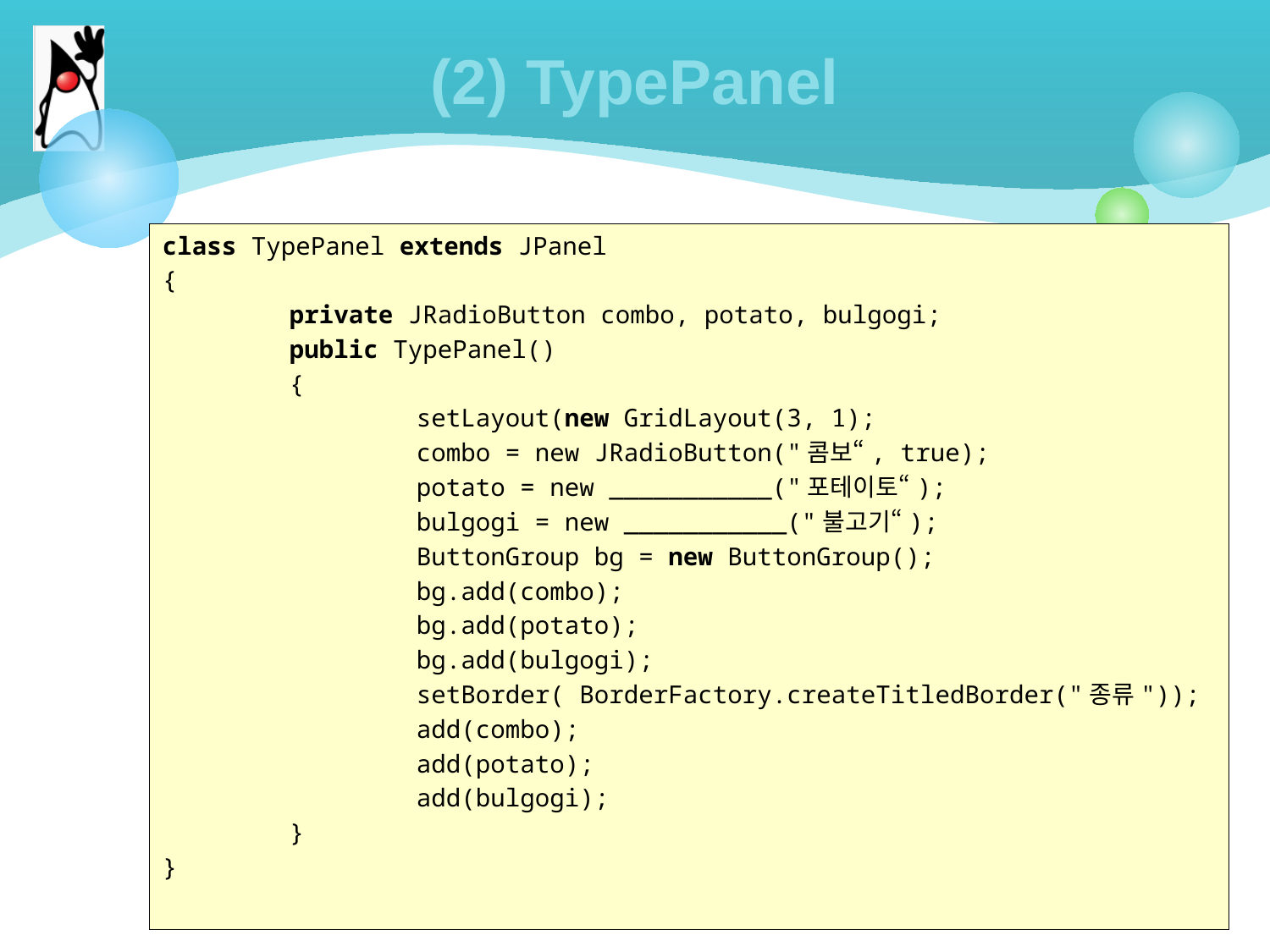

# (2) TypePanel
class TypePanel extends JPanel
{
	private JRadioButton combo, potato, bulgogi;
	public TypePanel()
	{
		setLayout(new GridLayout(3, 1);
		combo = new JRadioButton("콤보“, true);
		potato = new ___________("포테이토“);
		bulgogi = new ___________("불고기“);
		ButtonGroup bg = new ButtonGroup();
		bg.add(combo);
		bg.add(potato);
		bg.add(bulgogi);
		setBorder( BorderFactory.createTitledBorder("종류"));
		add(combo);
		add(potato);
		add(bulgogi);
	}
}